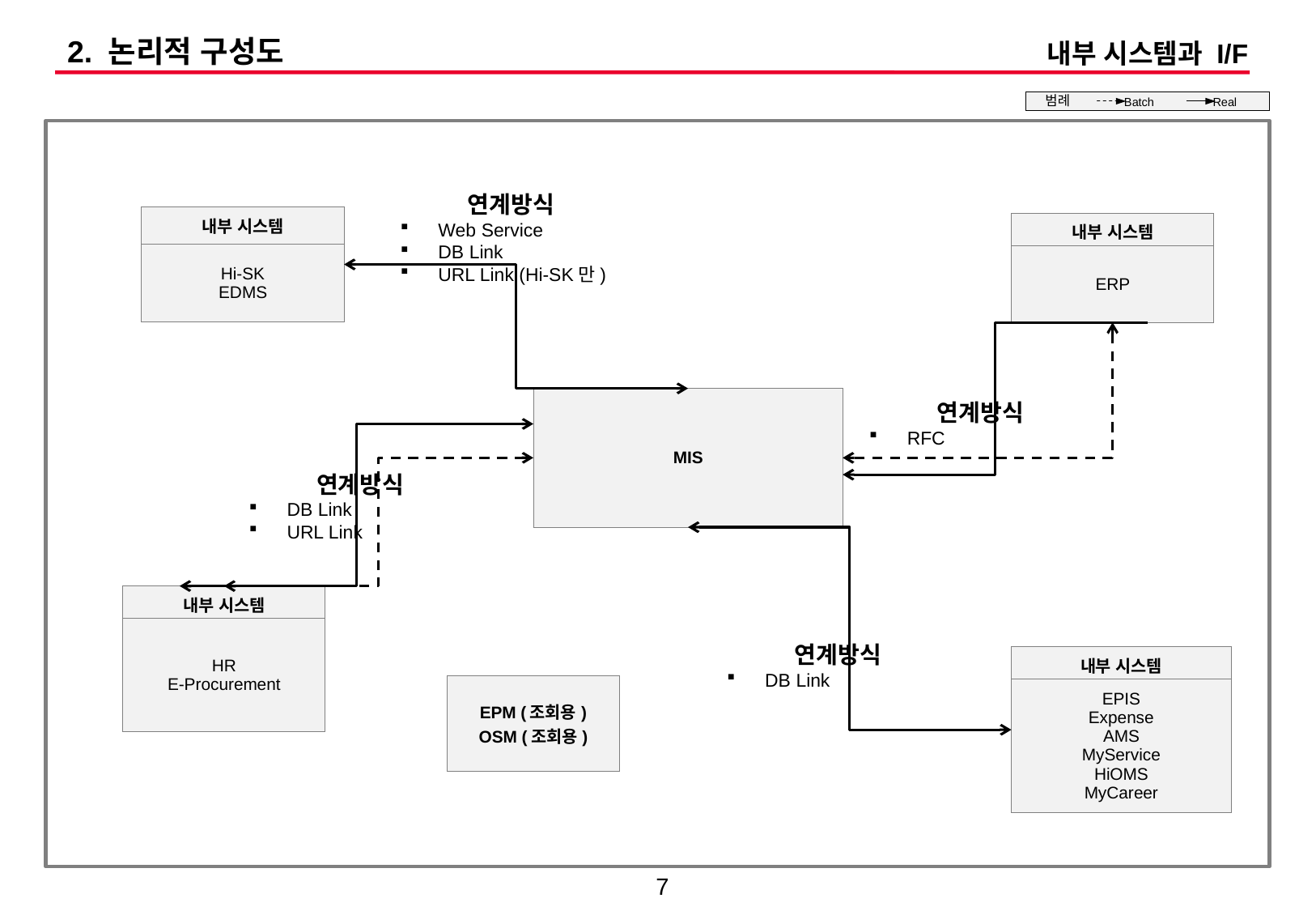

# 2. 논리적 구성도
내부 시스템과 I/F
범례
Batch
Real

연계방식
Web Service
DB Link
URL Link (Hi-SK만)
| 내부 시스템 |
| --- |
| Hi-SK EDMS |
| 내부 시스템 |
| --- |
| ERP |
| MIS |
| --- |
연계방식
RFC
연계방식
DB Link
URL Link
| 내부 시스템 |
| --- |
| HR E-Procurement |
연계방식
DB Link
| 내부 시스템 |
| --- |
| EPIS Expense AMS MyService HiOMS MyCareer |
| EPM (조회용) OSM (조회용) |
| --- |